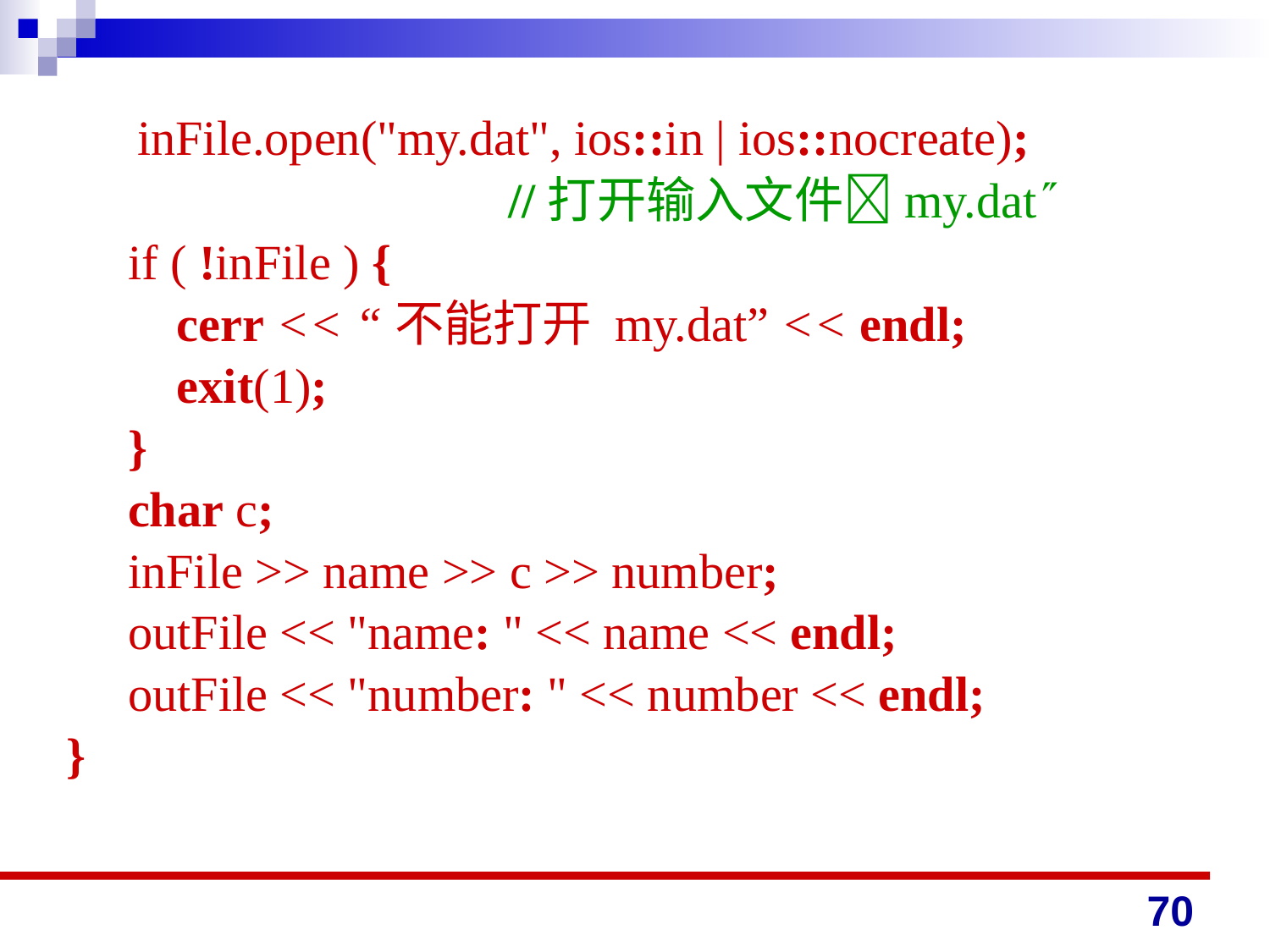

inFile.open("my.dat", ios::in | ios::nocreate);
                                    //打开输入文件″my.dat″
     if ( !inFile ) {
         cerr << “不能打开 my.dat” << endl;
         exit(1);
     }
     char c;
     inFile >> name >> c >> number;
     outFile << "name: " << name << endl;
     outFile << "number: " << number << endl;
}
70